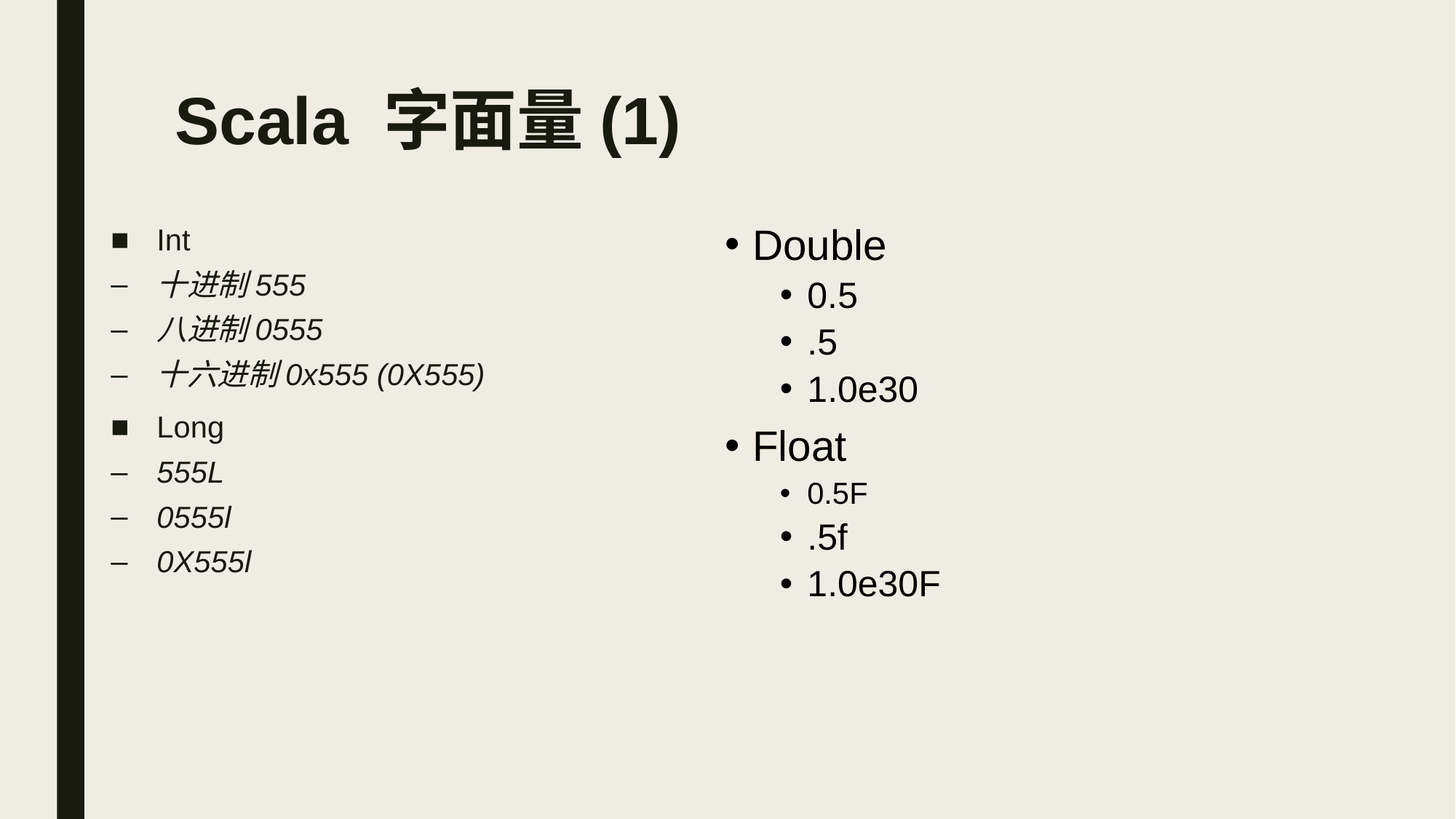

# Scala 字面量(1)
Int
十进制555
八进制0555
十六进制0x555 (0X555)
Long
555L
0555l
0X555l
Double
0.5
.5
1.0e30
Float
0.5F
.5f
1.0e30F